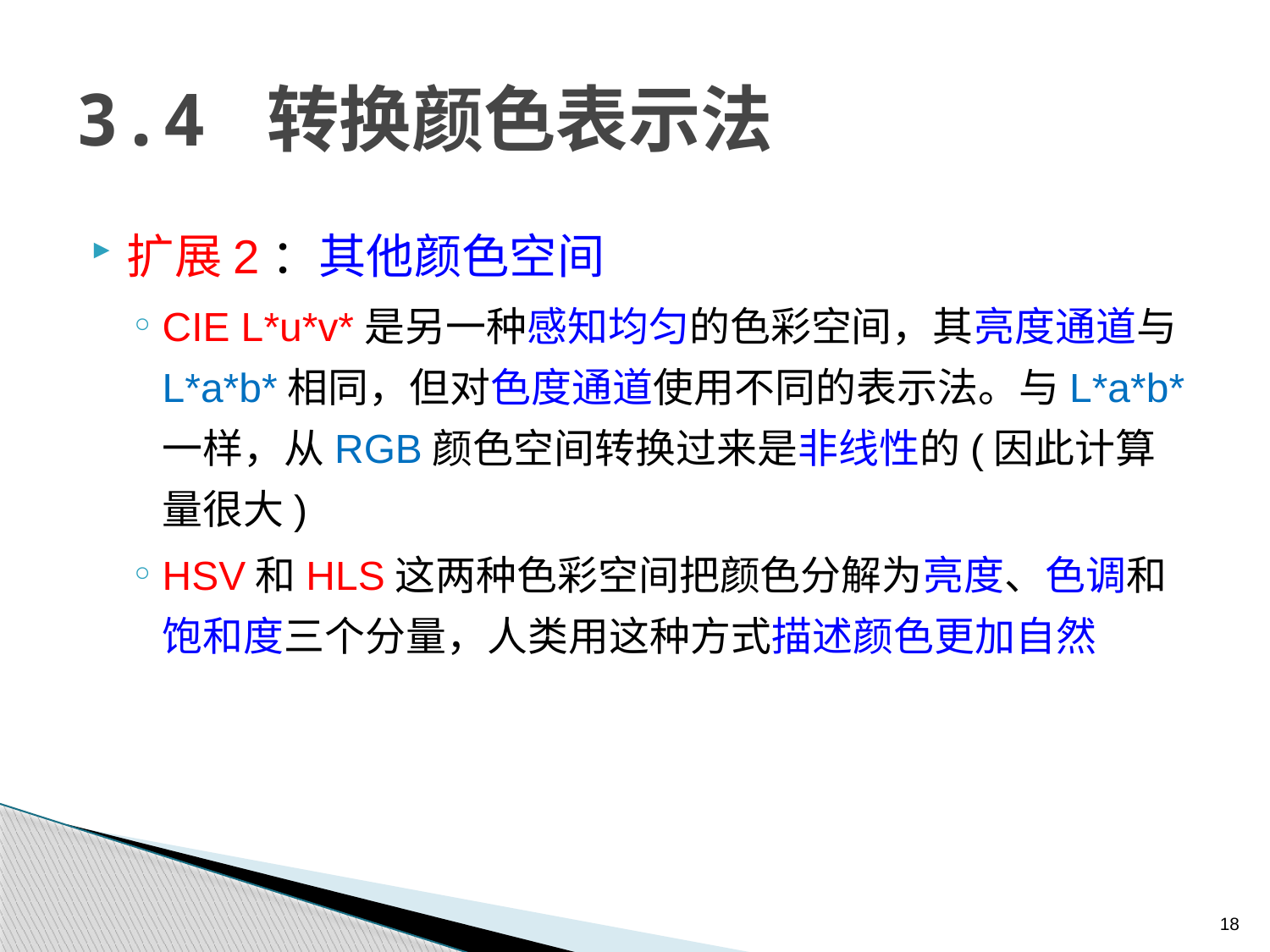

# 3.4 转换颜色表示法
扩展2：其他颜色空间
CIE L*u*v*是另一种感知均匀的色彩空间，其亮度通道与L*a*b*相同，但对色度通道使用不同的表示法。与L*a*b*一样，从RGB颜色空间转换过来是非线性的(因此计算量很大)
HSV和HLS这两种色彩空间把颜色分解为亮度、色调和饱和度三个分量，人类用这种方式描述颜色更加自然
18